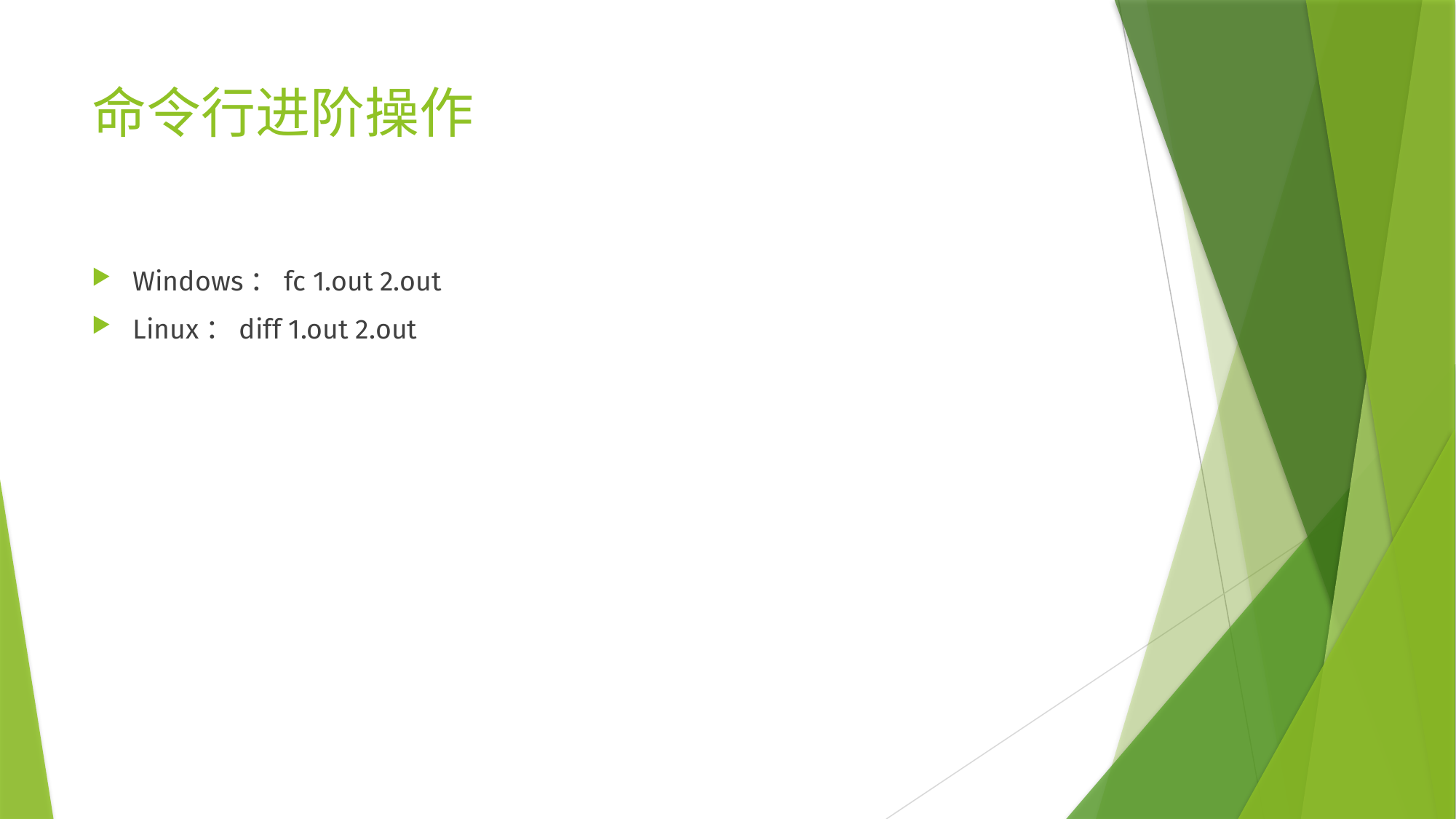

# 命令行进阶操作
Windows：fc 1.out 2.out
Linux：diff 1.out 2.out